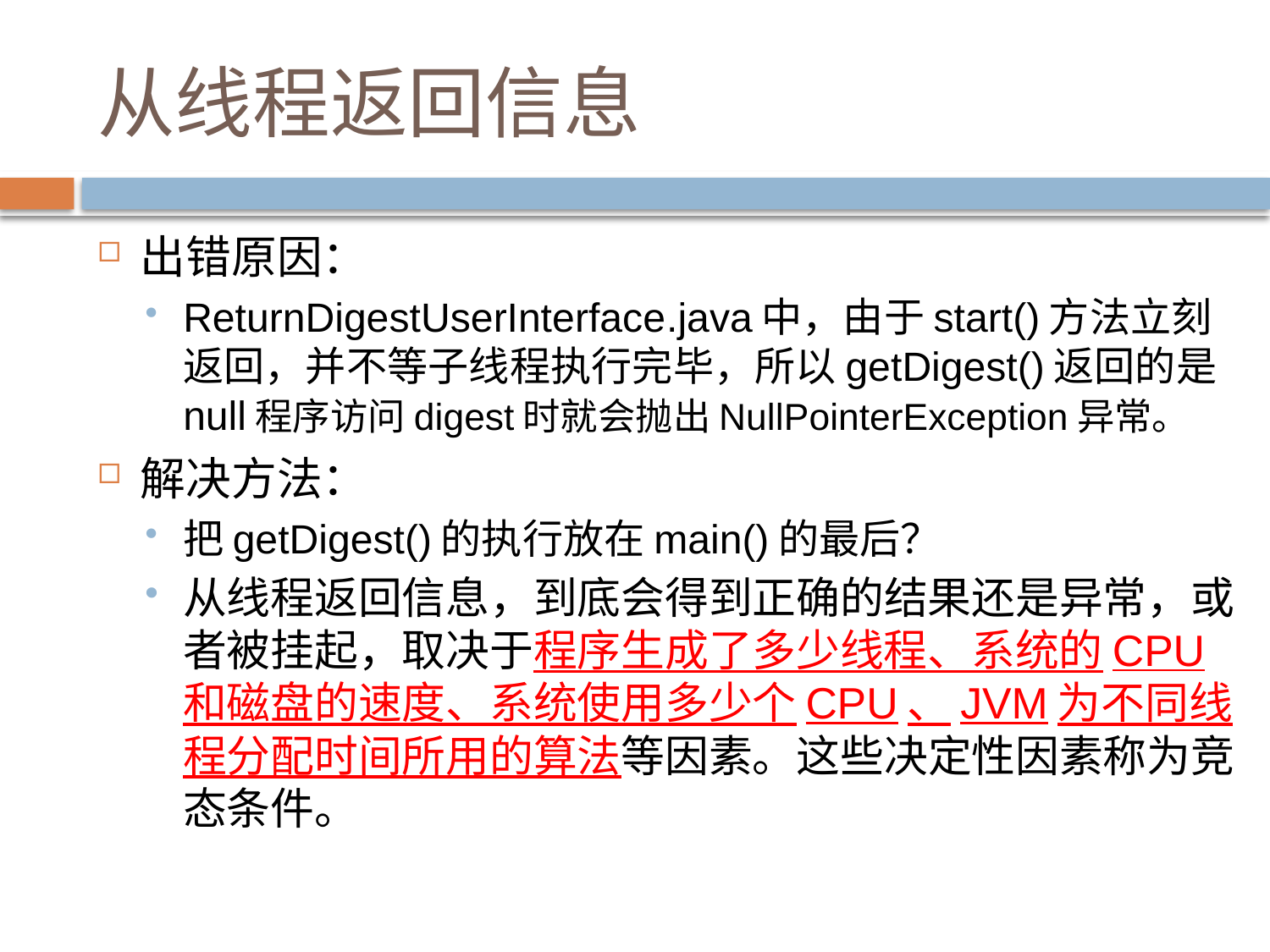

# 从线程返回信息
出错原因：
ReturnDigestUserInterface.java中，由于start()方法立刻返回，并不等子线程执行完毕，所以getDigest()返回的是null程序访问digest时就会抛出NullPointerException异常。
解决方法：
把getDigest()的执行放在main()的最后？
从线程返回信息，到底会得到正确的结果还是异常，或者被挂起，取决于程序生成了多少线程、系统的CPU和磁盘的速度、系统使用多少个CPU、JVM为不同线程分配时间所用的算法等因素。这些决定性因素称为竞态条件。